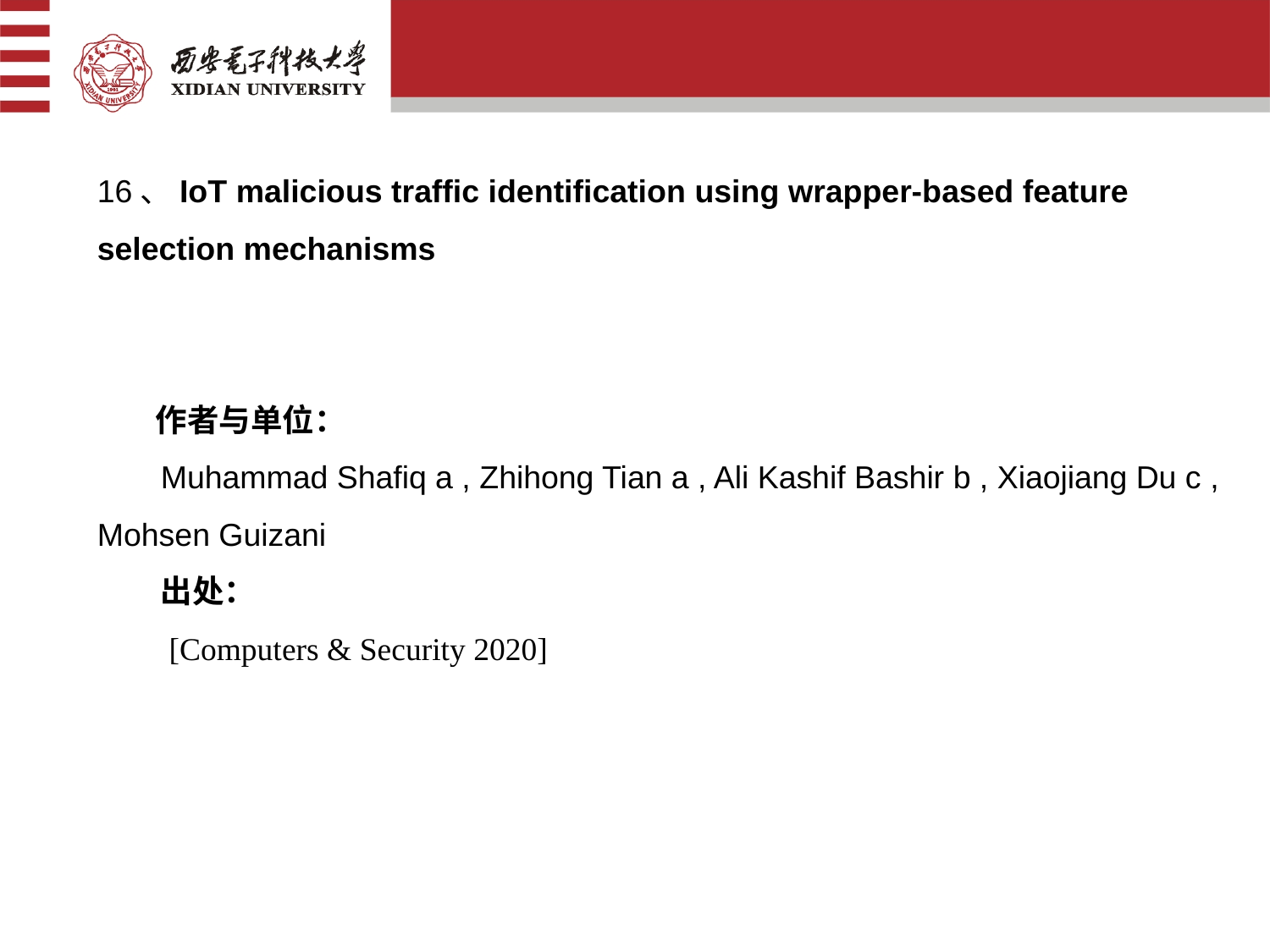

16、IoT malicious traffic identification using wrapper-based feature selection mechanisms

       作者与单位：
Muhammad Shafiq a , Zhihong Tian a , Ali Kashif Bashir b , Xiaojiang Du c , Mohsen Guizani
出处：
 [Computers & Security 2020]